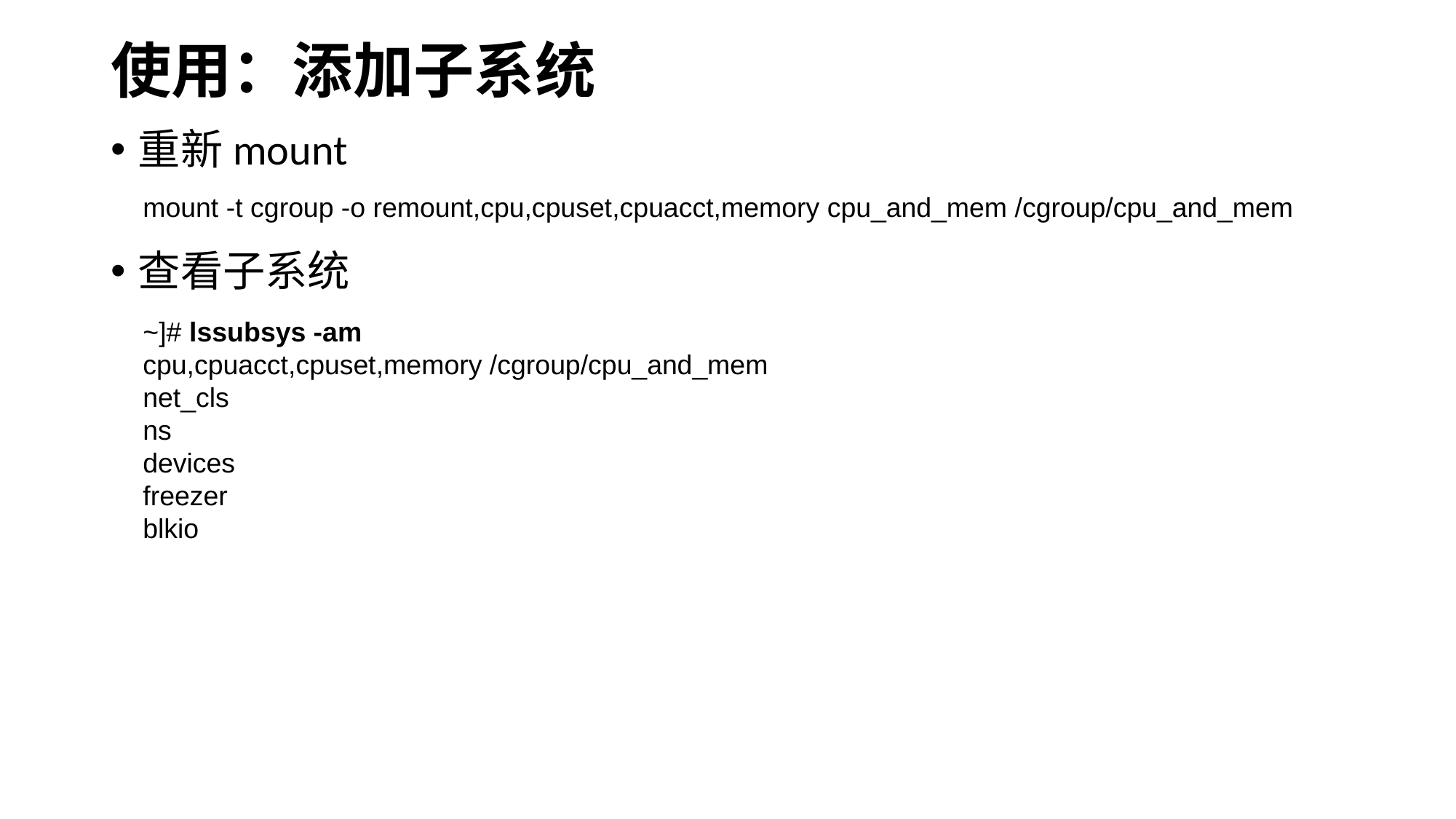

# 使用：添加子系统
重新mount

查看子系统
mount -t cgroup -o remount,cpu,cpuset,cpuacct,memory cpu_and_mem /cgroup/cpu_and_mem
~]# lssubsys -am
cpu,cpuacct,cpuset,memory /cgroup/cpu_and_mem
net_cls
ns
devices
freezer
blkio